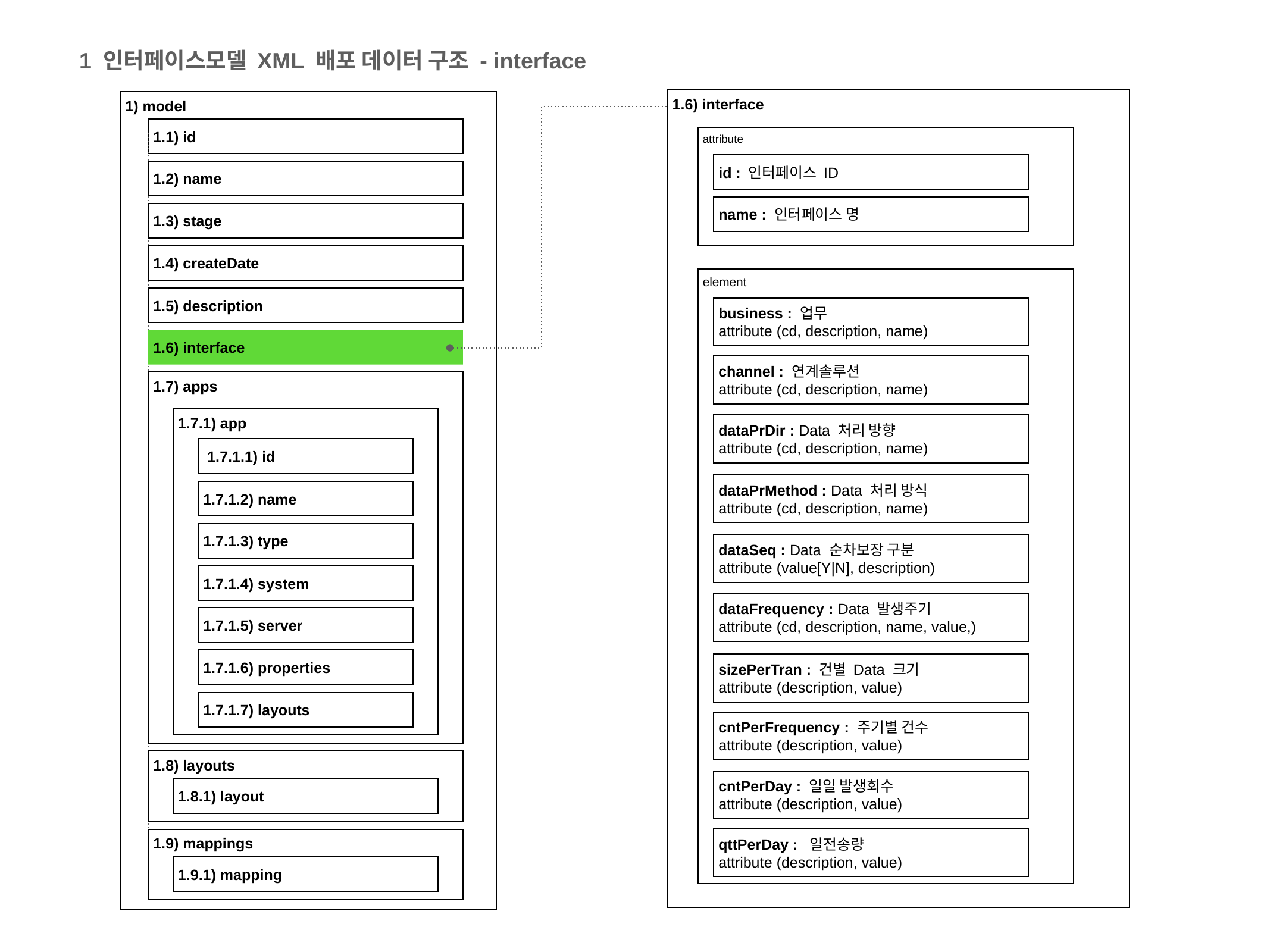

1 인터페이스모델 XML 배포 데이터 구조 - interface
1.6) interface
1) model

1.1) id
attribute

id : 인터페이스 ID
1.2) name
name : 인터페이스 명
1.3) stage
1.4) createDate
element
1.5) description
business : 업무
attribute (cd, description, name)
1.6) interface
channel : 연계솔루션
attribute (cd, description, name)
1.7) apps
1.7.1) app
dataPrDir : Data 처리 방향
attribute (cd, description, name)
 1.7.1.1) id
dataPrMethod : Data 처리 방식
attribute (cd, description, name)
1.7.1.2) name
1.7.1.3) type
dataSeq : Data 순차보장 구분
attribute (value[Y|N], description)
1.7.1.4) system
dataFrequency : Data 발생주기
attribute (cd, description, name, value,)
1.7.1.5) server
1.7.1.6) properties
sizePerTran : 건별 Data 크기
attribute (description, value)
1.7.1.7) layouts
cntPerFrequency : 주기별 건수
attribute (description, value)
1.8) layouts
cntPerDay : 일일 발생회수
attribute (description, value)
1.8.1) layout
qttPerDay :  일전송량
attribute (description, value)
1.9) mappings
1.9.1) mapping